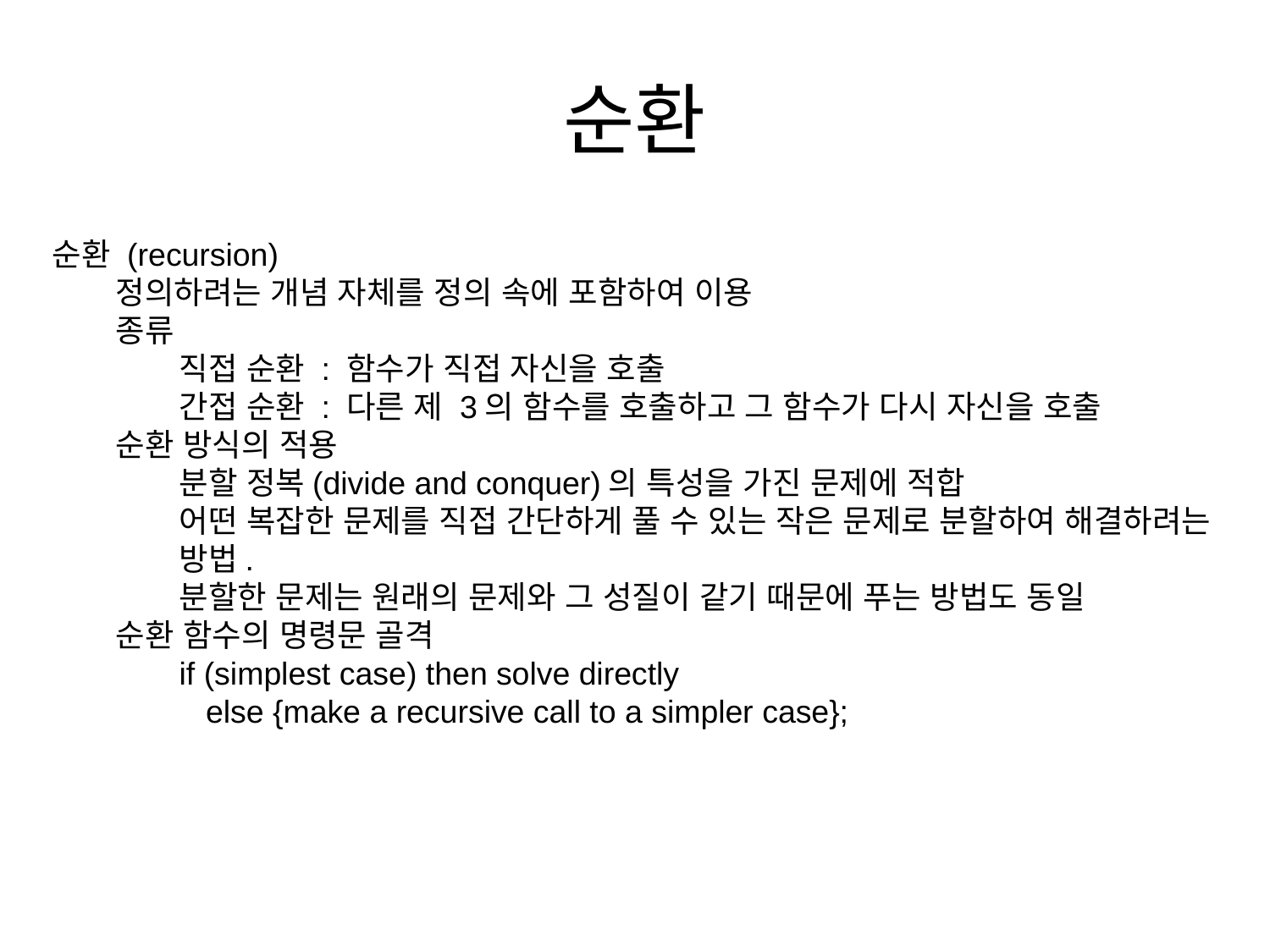

# 순환
순환 (recursion)
정의하려는 개념 자체를 정의 속에 포함하여 이용
종류
직접 순환 : 함수가 직접 자신을 호출
간접 순환 : 다른 제 3의 함수를 호출하고 그 함수가 다시 자신을 호출
순환 방식의 적용
분할 정복(divide and conquer)의 특성을 가진 문제에 적합
어떤 복잡한 문제를 직접 간단하게 풀 수 있는 작은 문제로 분할하여 해결하려는 방법.
분할한 문제는 원래의 문제와 그 성질이 같기 때문에 푸는 방법도 동일
순환 함수의 명령문 골격
if (simplest case) then solve directly
   else {make a recursive call to a simpler case};